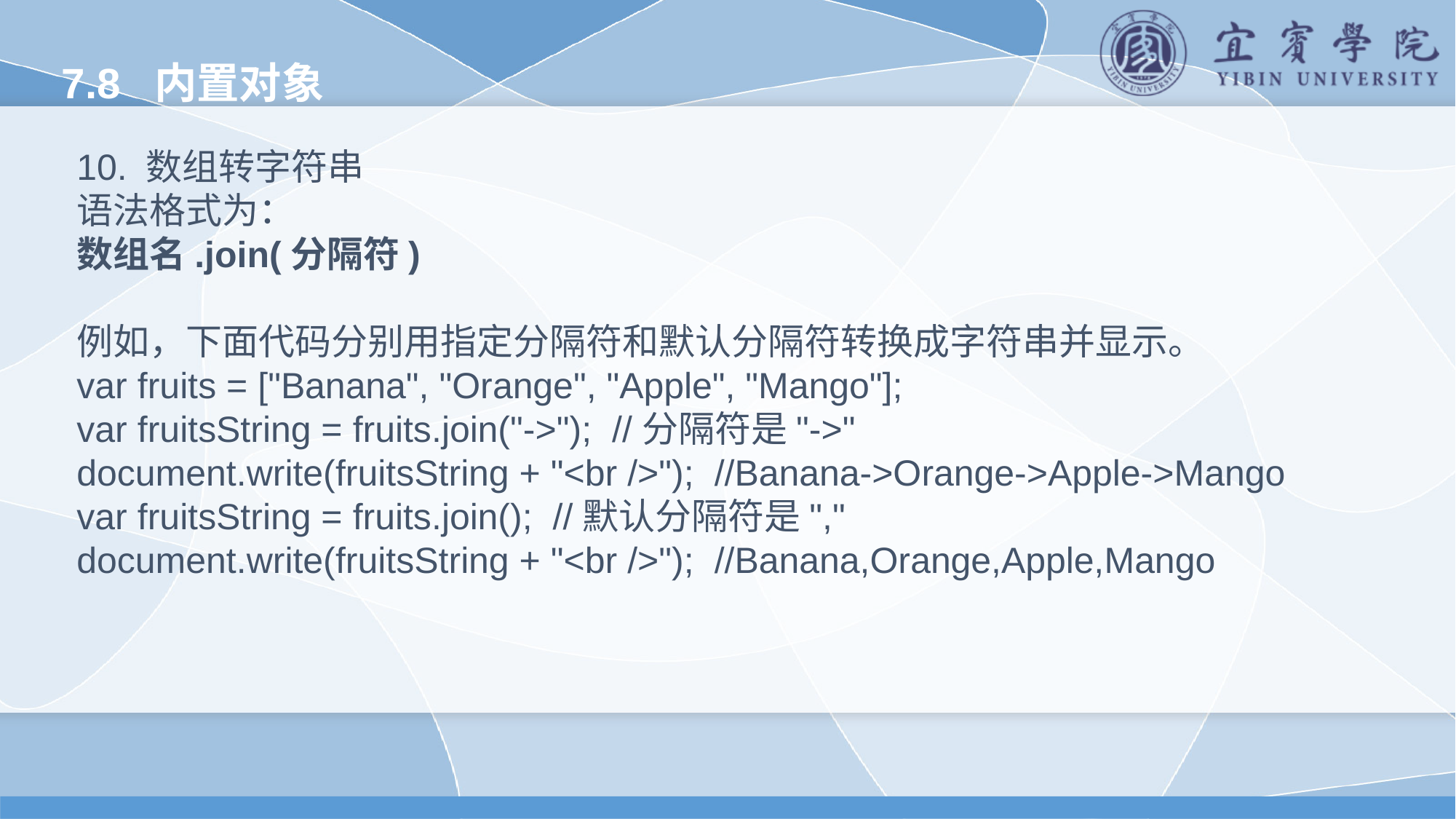

7.8  内置对象
10. 数组转字符串
语法格式为：
数组名.join(分隔符)

例如，下面代码分别用指定分隔符和默认分隔符转换成字符串并显示。
var fruits = ["Banana", "Orange", "Apple", "Mango"];
var fruitsString = fruits.join("->");  //分隔符是"->"
document.write(fruitsString + "<br />");  //Banana->Orange->Apple->Mango
var fruitsString = fruits.join();  //默认分隔符是","
document.write(fruitsString + "<br />");  //Banana,Orange,Apple,Mango